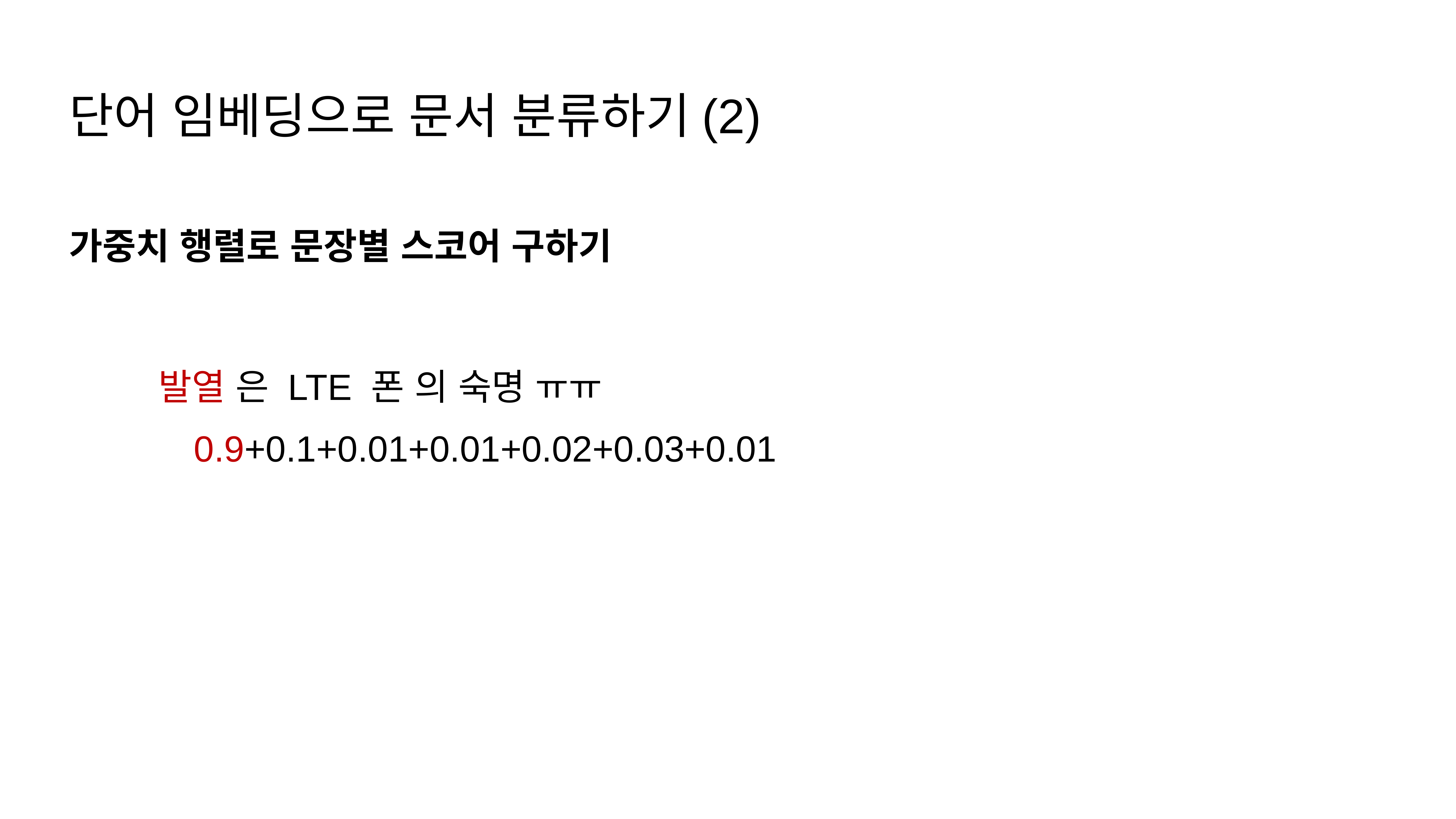

단어 임베딩으로 문서 분류하기(2)
가중치 행렬로 문장별 스코어 구하기
발열 은 LTE 폰 의 숙명 ㅠㅠ
0.9+0.1+0.01+0.01+0.02+0.03+0.01